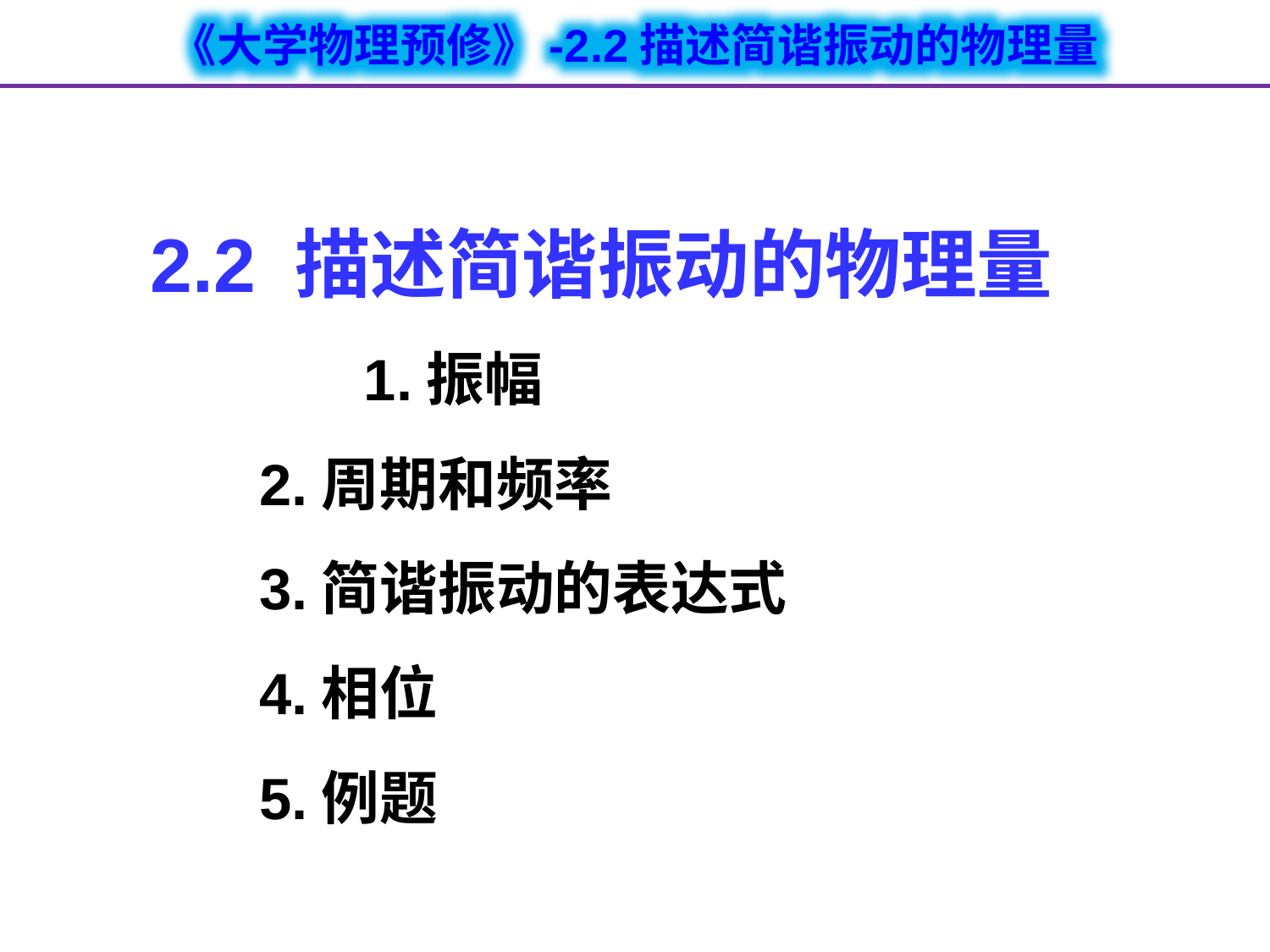

# 2.2 描述简谐振动的物理量 1.振幅 2.周期和频率 3.简谐振动的表达式 4.相位 5.例题